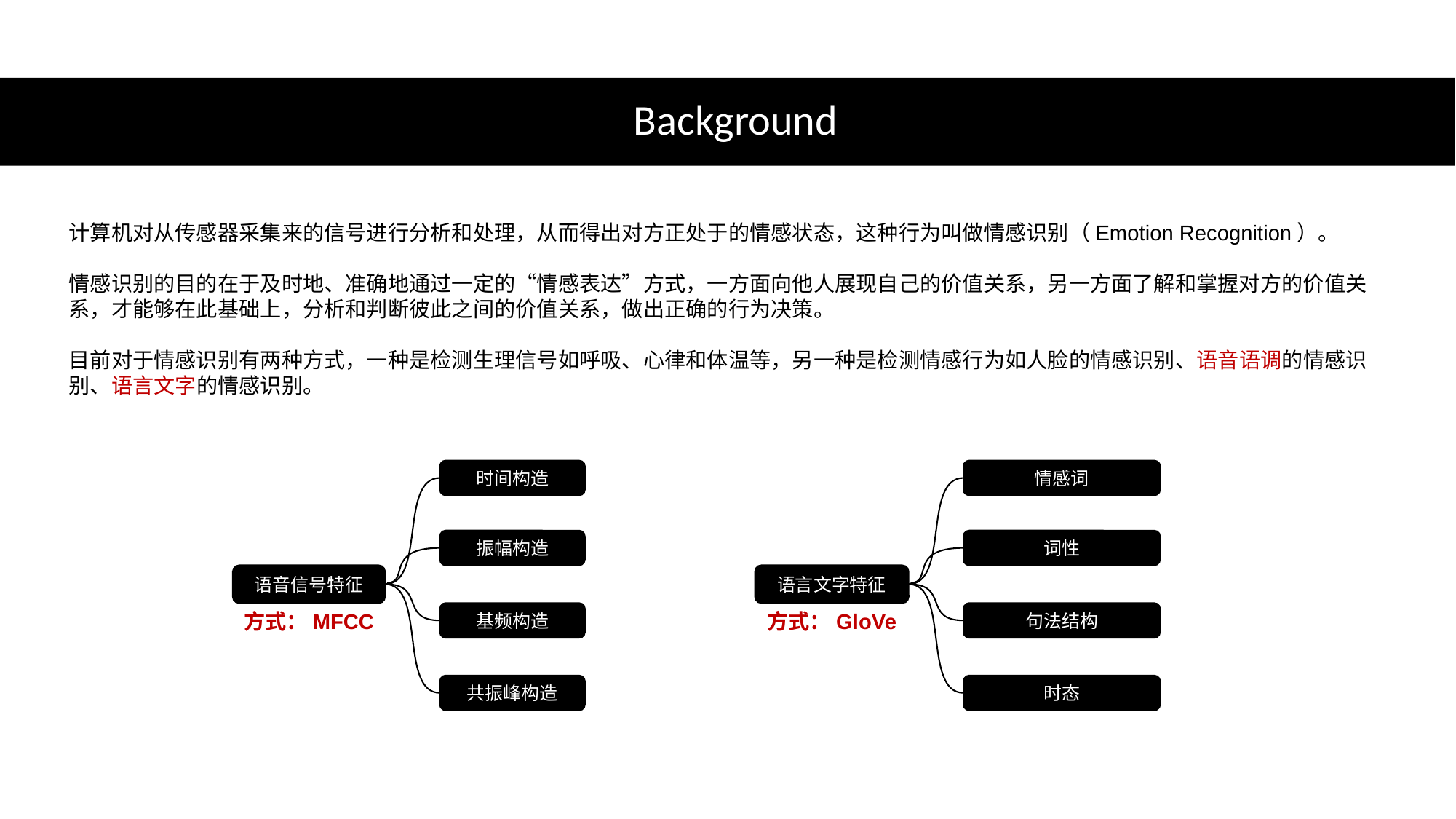

# Background

计算机对从传感器采集来的信号进行分析和处理，从而得出对方正处于的情感状态，这种行为叫做情感识别（Emotion Recognition）。

情感识别的目的在于及时地、准确地通过一定的“情感表达”方式，一方面向他人展现自己的价值关系，另一方面了解和掌握对方的价值关系，才能够在此基础上，分析和判断彼此之间的价值关系，做出正确的行为决策。

目前对于情感识别有两种方式，一种是检测生理信号如呼吸、心律和体温等，另一种是检测情感行为如人脸的情感识别、语音语调的情感识别、语言文字的情感识别。
时间构造
情感词
振幅构造
词性
语音信号特征
语言文字特征
方式：MFCC
基频构造
方式：GloVe
句法结构
共振峰构造
时态